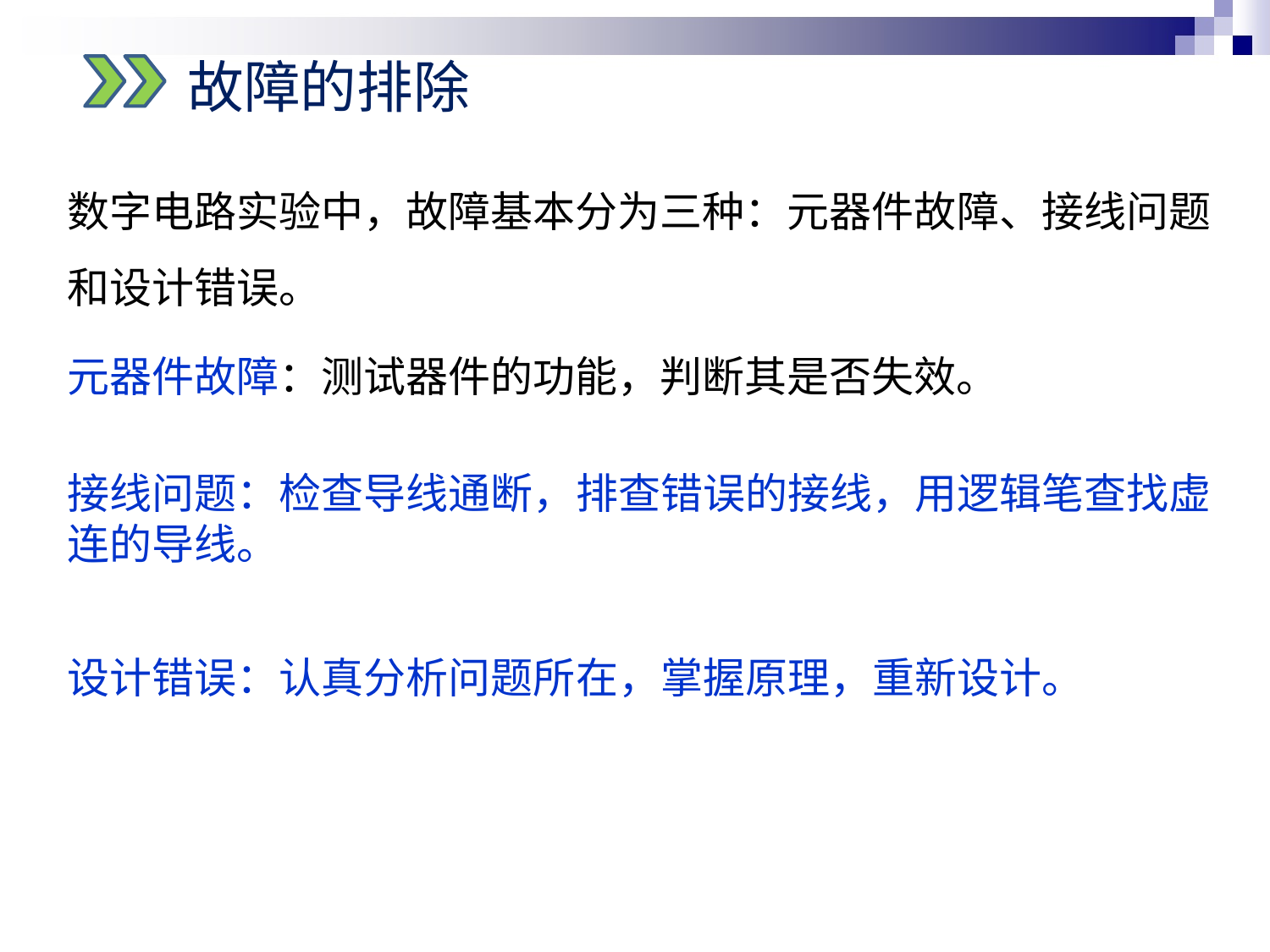

故障的排除

数字电路实验中，故障基本分为三种：元器件故障、接线问题和设计错误。

元器件故障：测试器件的功能，判断其是否失效。
接线问题：检查导线通断，排查错误的接线，用逻辑笔查找虚连的导线。
设计错误：认真分析问题所在，掌握原理，重新设计。